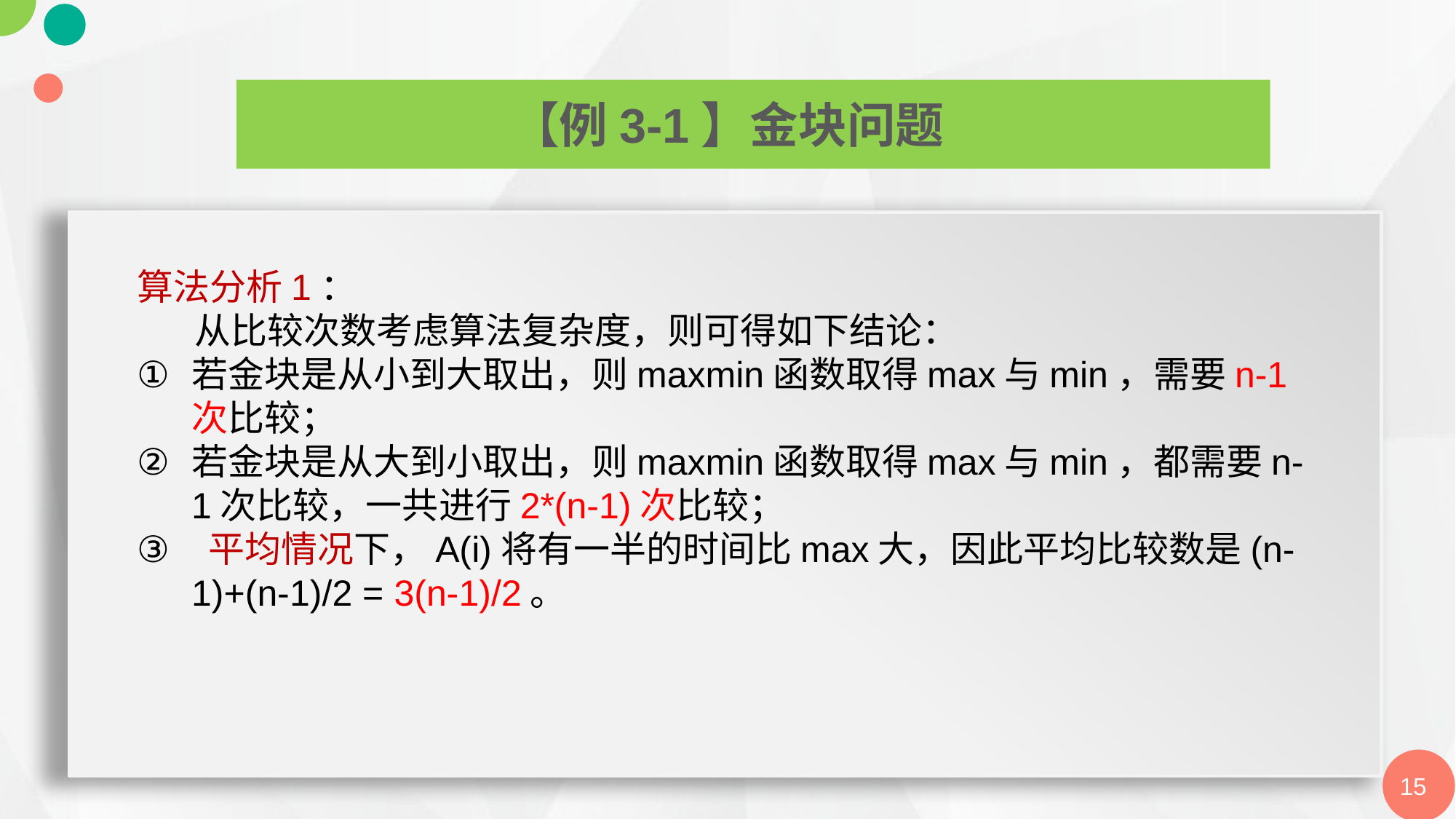

算法分析1：
      从比较次数考虑算法复杂度，则可得如下结论：
若金块是从小到大取出，则maxmin函数取得max与min，需要n-1次比较；
若金块是从大到小取出，则maxmin函数取得max与min，都需要n-1次比较，一共进行2*(n-1)次比较；
 平均情况下，A(i)将有一半的时间比max大，因此平均比较数是(n-1)+(n-1)/2 = 3(n-1)/2。

【例3-1】金块问题